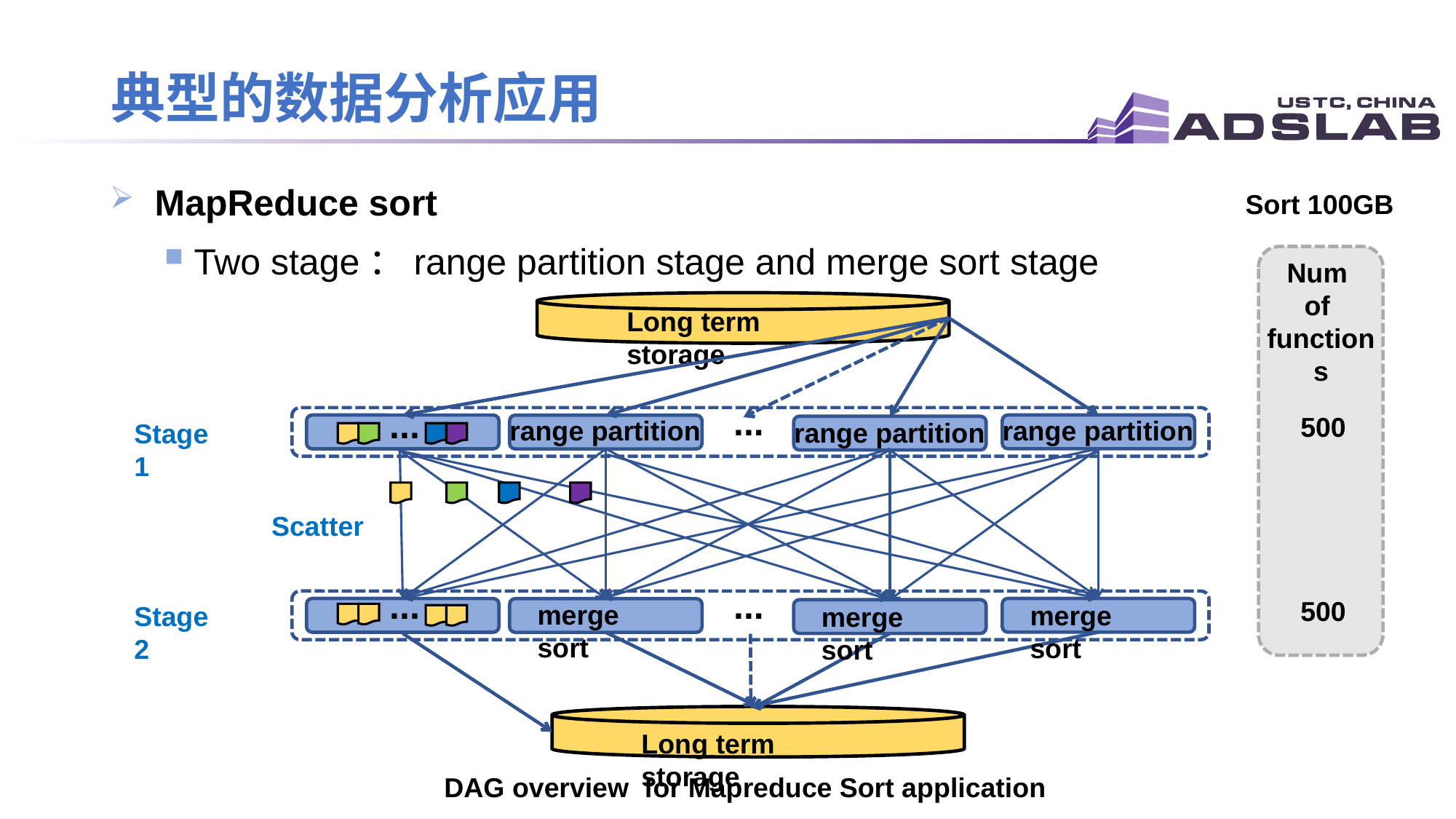

# 典型的数据分析应用
  MapReduce sort
 Two stage：range partition stage and merge sort stage

Sort 100GB

Num
of
functions

Long term storage
 ...
 ...
500

range partition
range partition
range partition
Stage 1

Scatter
 ...
 ...
500

merge sort
merge sort
Stage 2
merge sort

Long term storage
DAG overview  for Mapreduce Sort application